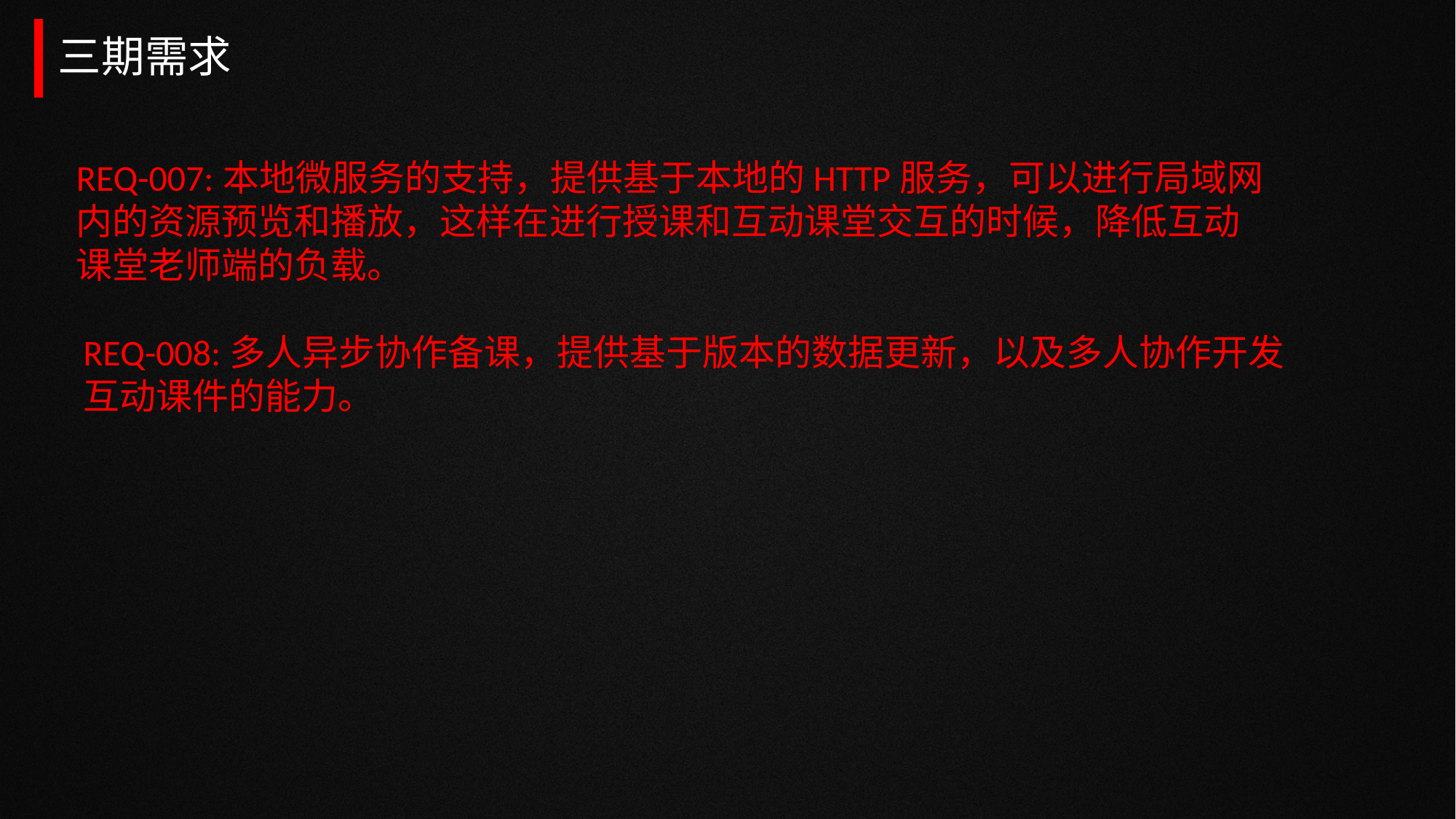

# 三期需求

REQ-007:本地微服务的支持，提供基于本地的HTTP服务，可以进行局域网
内的资源预览和播放，这样在进行授课和互动课堂交互的时候，降低互动
课堂老师端的负载。
REQ-008:多人异步协作备课，提供基于版本的数据更新，以及多人协作开发
互动课件的能力。